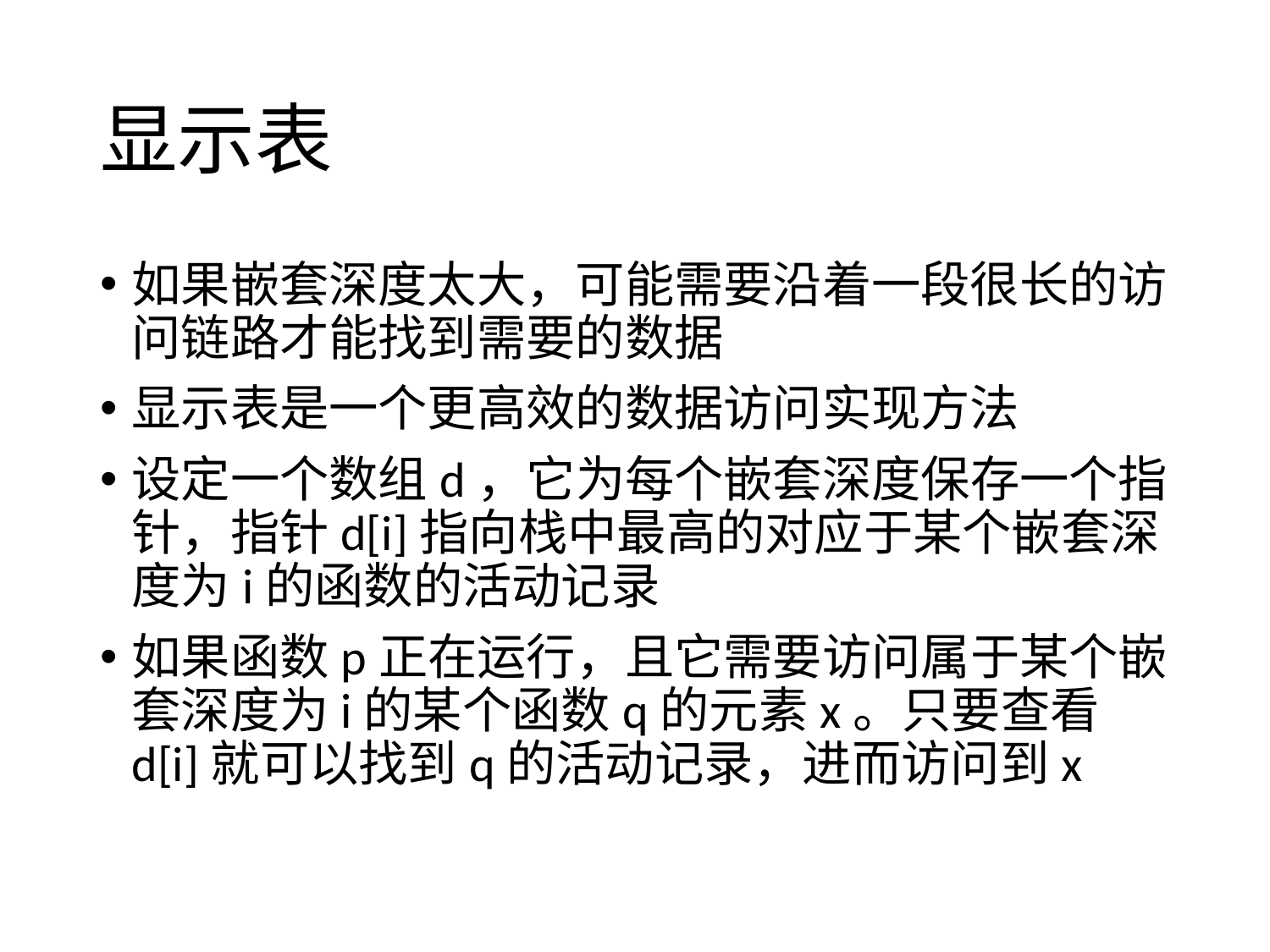

# 显示表
如果嵌套深度太大，可能需要沿着一段很长的访问链路才能找到需要的数据
显示表是一个更高效的数据访问实现方法
设定一个数组d，它为每个嵌套深度保存一个指针，指针d[i]指向栈中最高的对应于某个嵌套深度为i的函数的活动记录
如果函数p正在运行，且它需要访问属于某个嵌套深度为i的某个函数q的元素x。只要查看d[i]就可以找到q的活动记录，进而访问到x